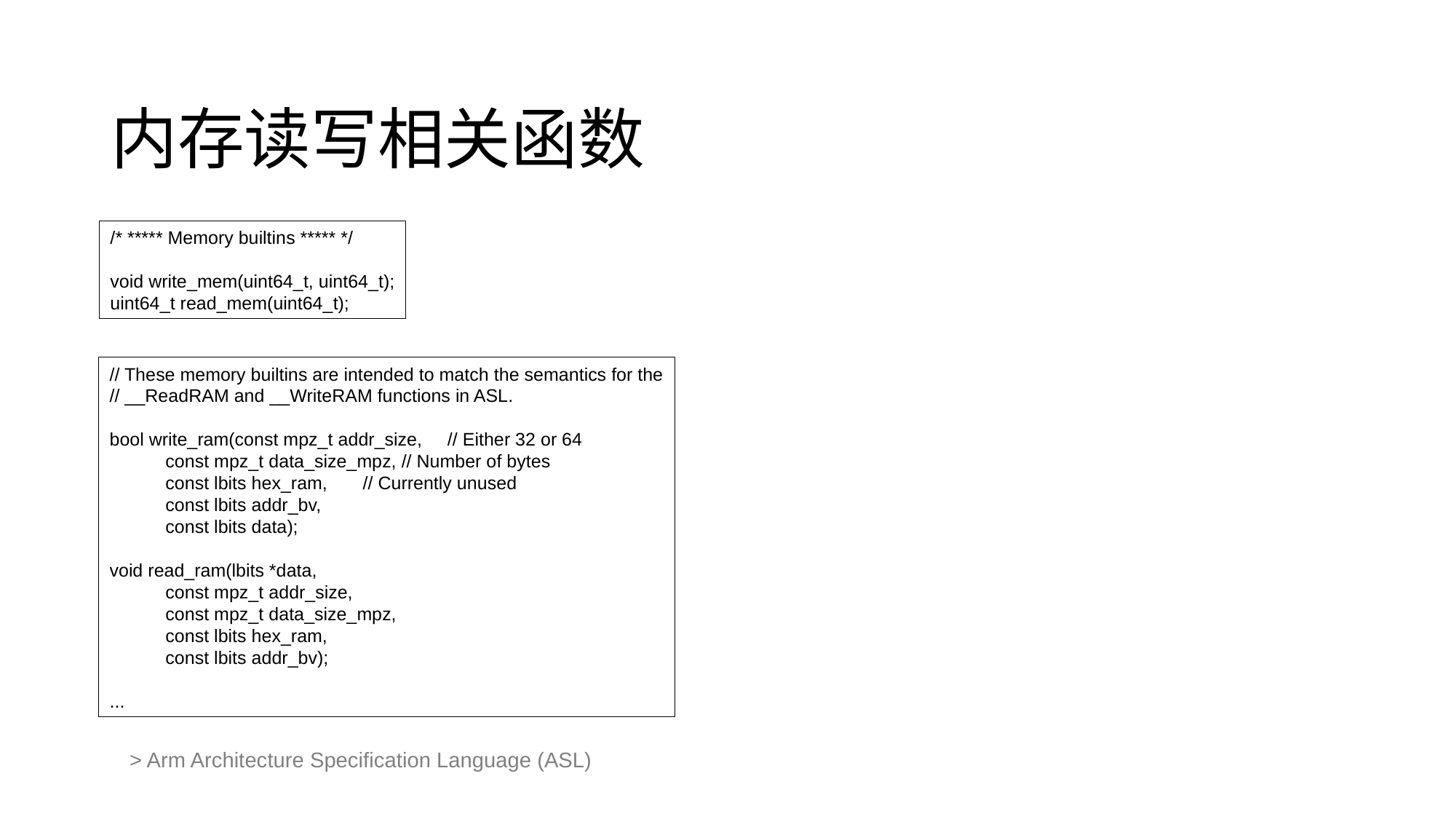

# 内存读写相关函数
/* ***** Memory builtins ***** */

void write_mem(uint64_t, uint64_t);
uint64_t read_mem(uint64_t);
// These memory builtins are intended to match the semantics for the
// __ReadRAM and __WriteRAM functions in ASL.

bool write_ram(const mpz_t addr_size,     // Either 32 or 64
           const mpz_t data_size_mpz, // Number of bytes
           const lbits hex_ram,       // Currently unused
           const lbits addr_bv,
           const lbits data);

void read_ram(lbits *data,
           const mpz_t addr_size,
           const mpz_t data_size_mpz,
           const lbits hex_ram,
           const lbits addr_bv);

...
> Arm Architecture Specification Language (ASL)